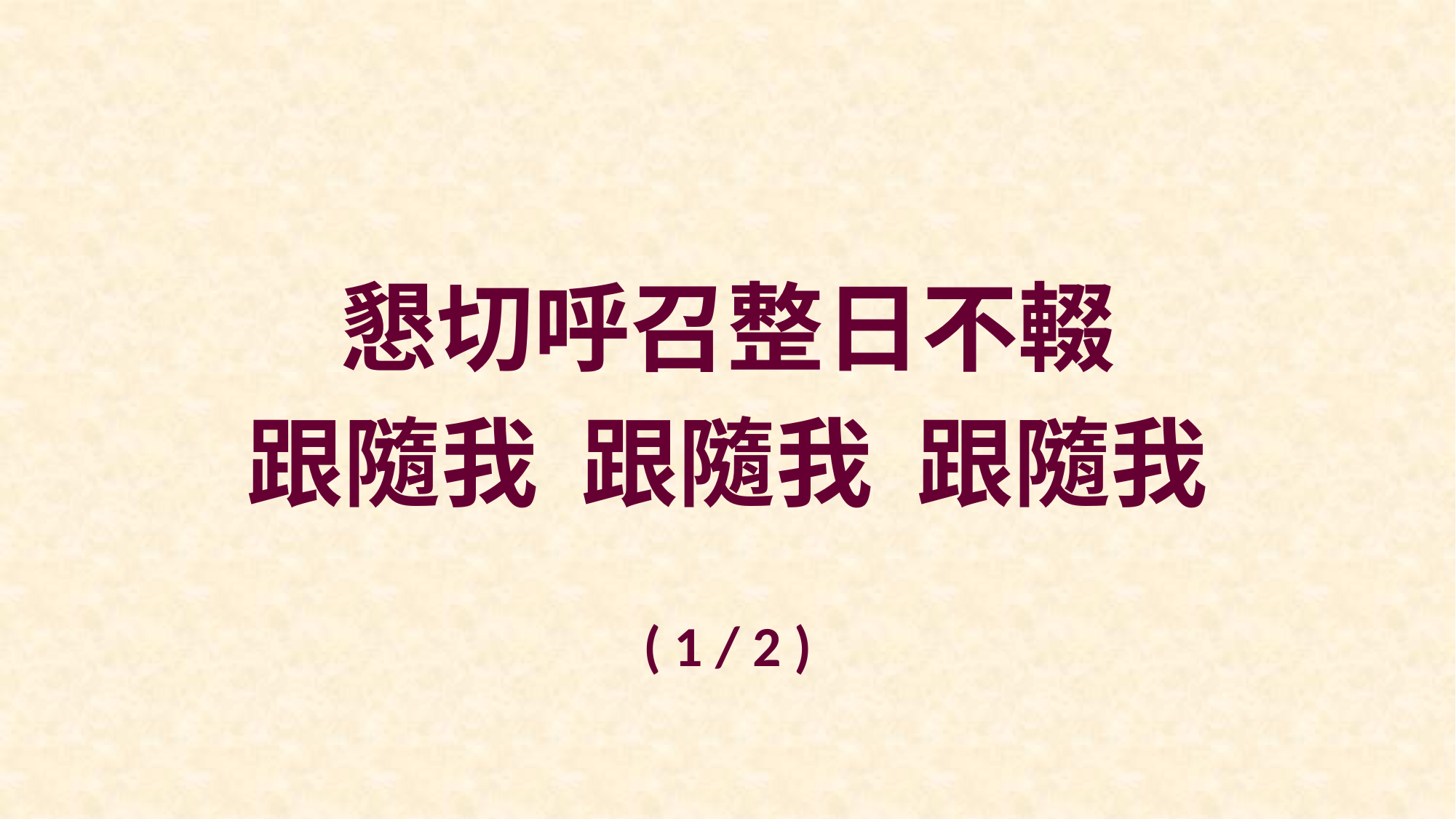

懇切呼召整日不輟
跟隨我  跟隨我  跟隨我
( 1 / 2 )